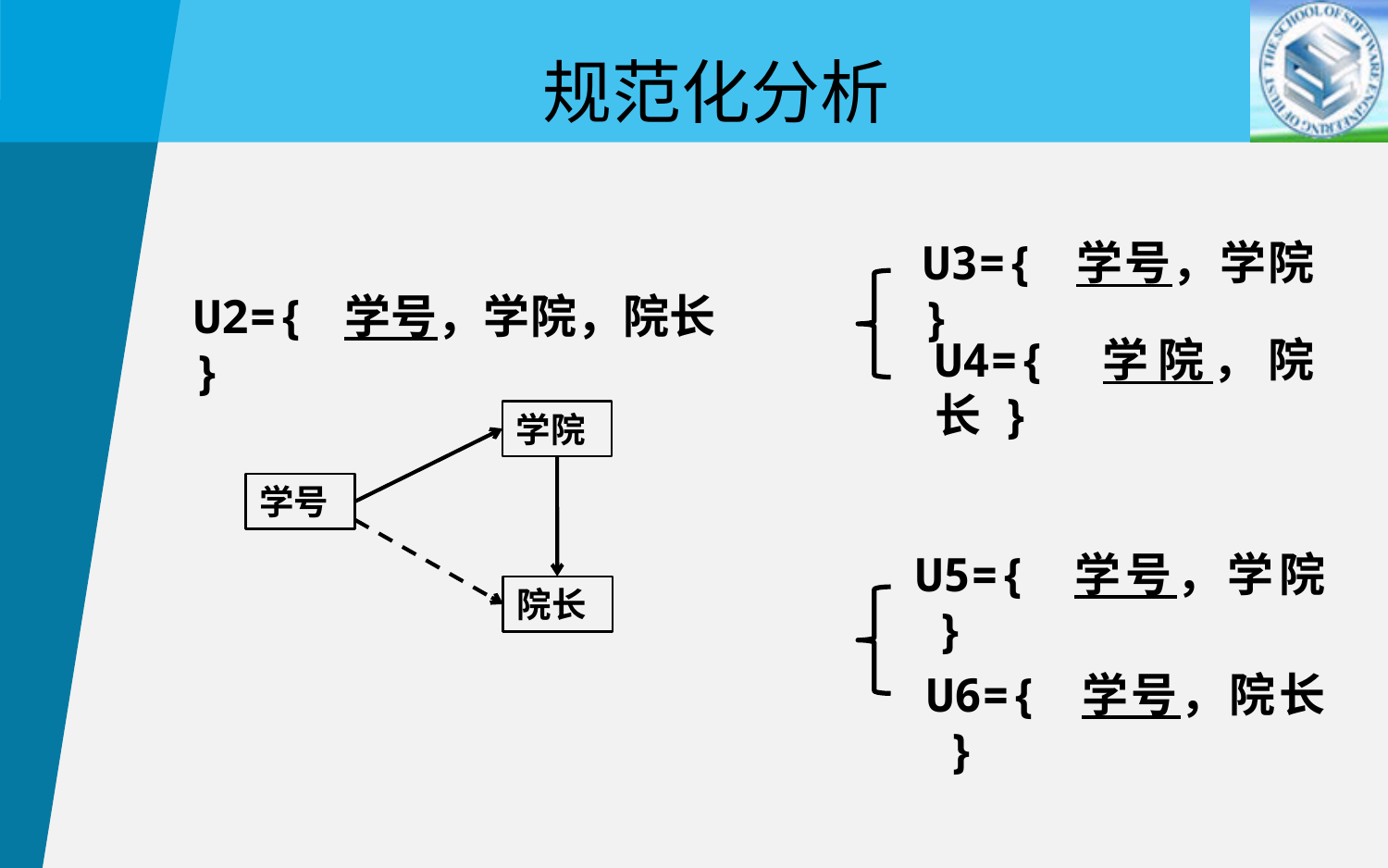

规范化分析
U3={ 学号，学院 }

U2={ 学号，学院，院长 }
U4={ 学院，院长 }
学院
学号
U5={ 学号，学院 }
院长

U6={ 学号，院长 }